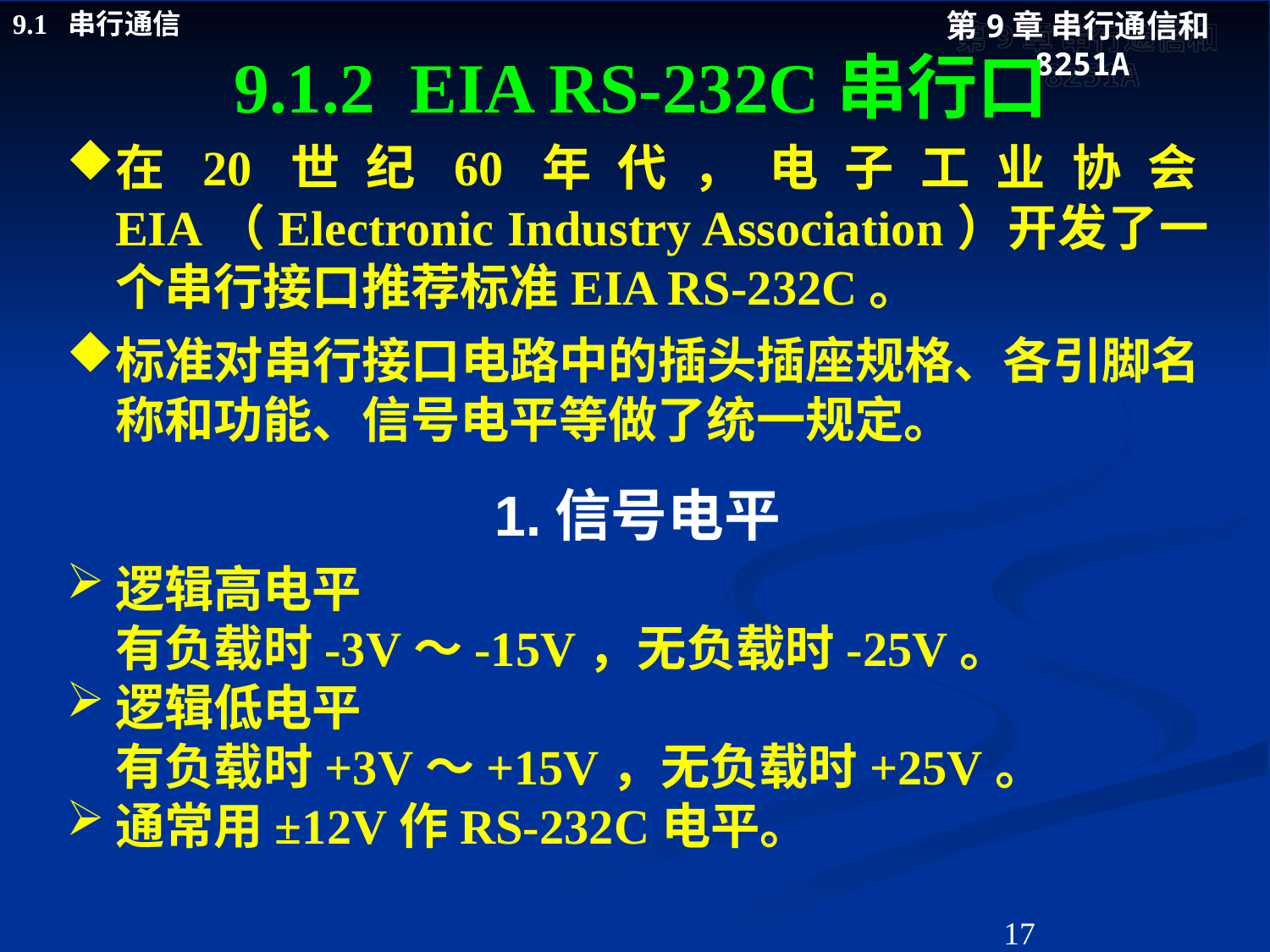

# 9.1.2  EIA RS-232C串行口
在20世纪60年代，电子工业协会EIA（Electronic Industry Association）开发了一个串行接口推荐标准EIA RS-232C。
标准对串行接口电路中的插头插座规格、各引脚名称和功能、信号电平等做了统一规定。
1.信号电平
逻辑高电平
　有负载时-3V～-15V，无负载时-25V。
逻辑低电平
　有负载时+3V～+15V，无负载时+25V。
通常用±12V作RS-232C电平。